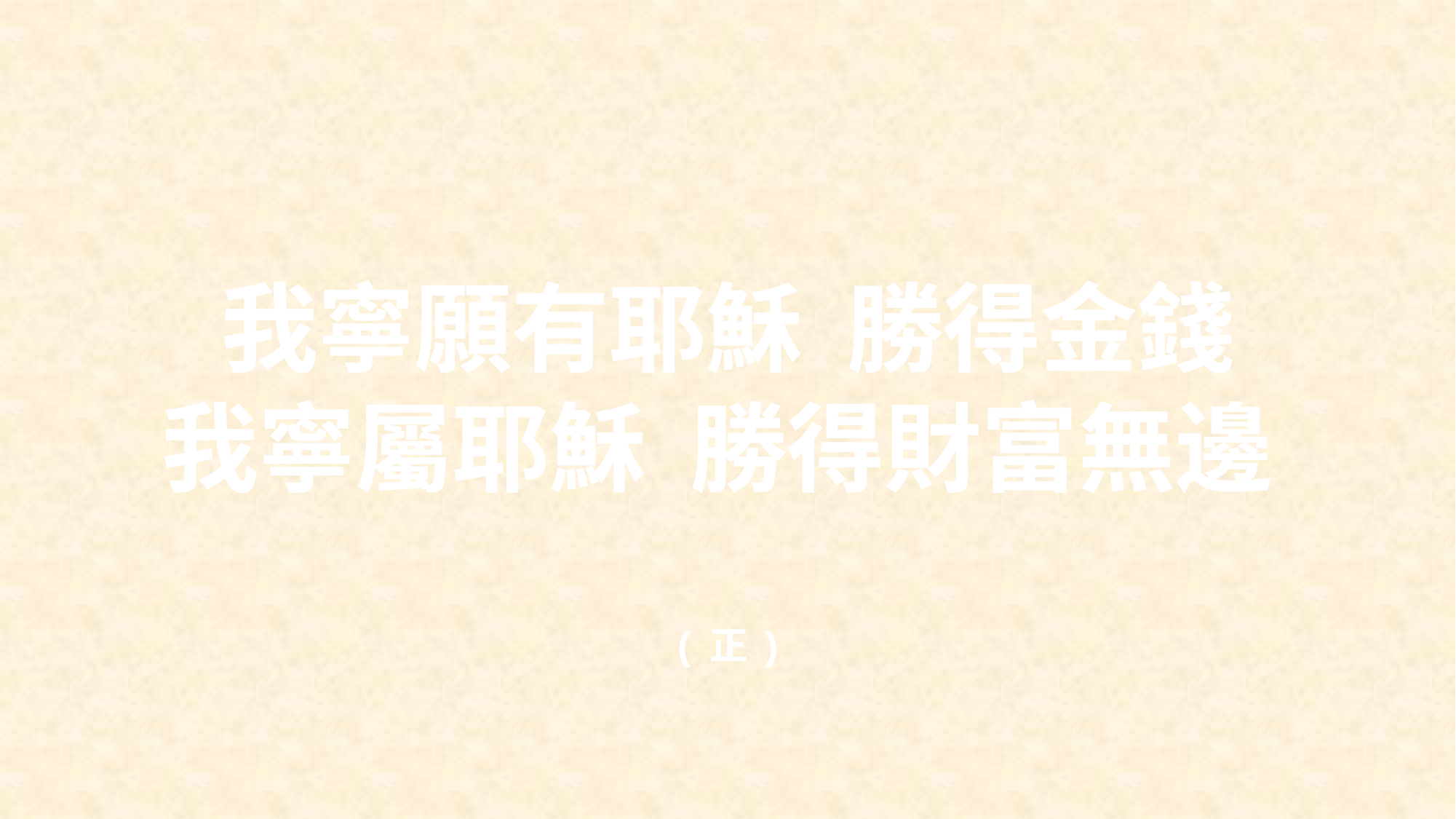

我寧願有耶穌  勝得金錢
我寧屬耶穌  勝得財富無邊
( 正 )